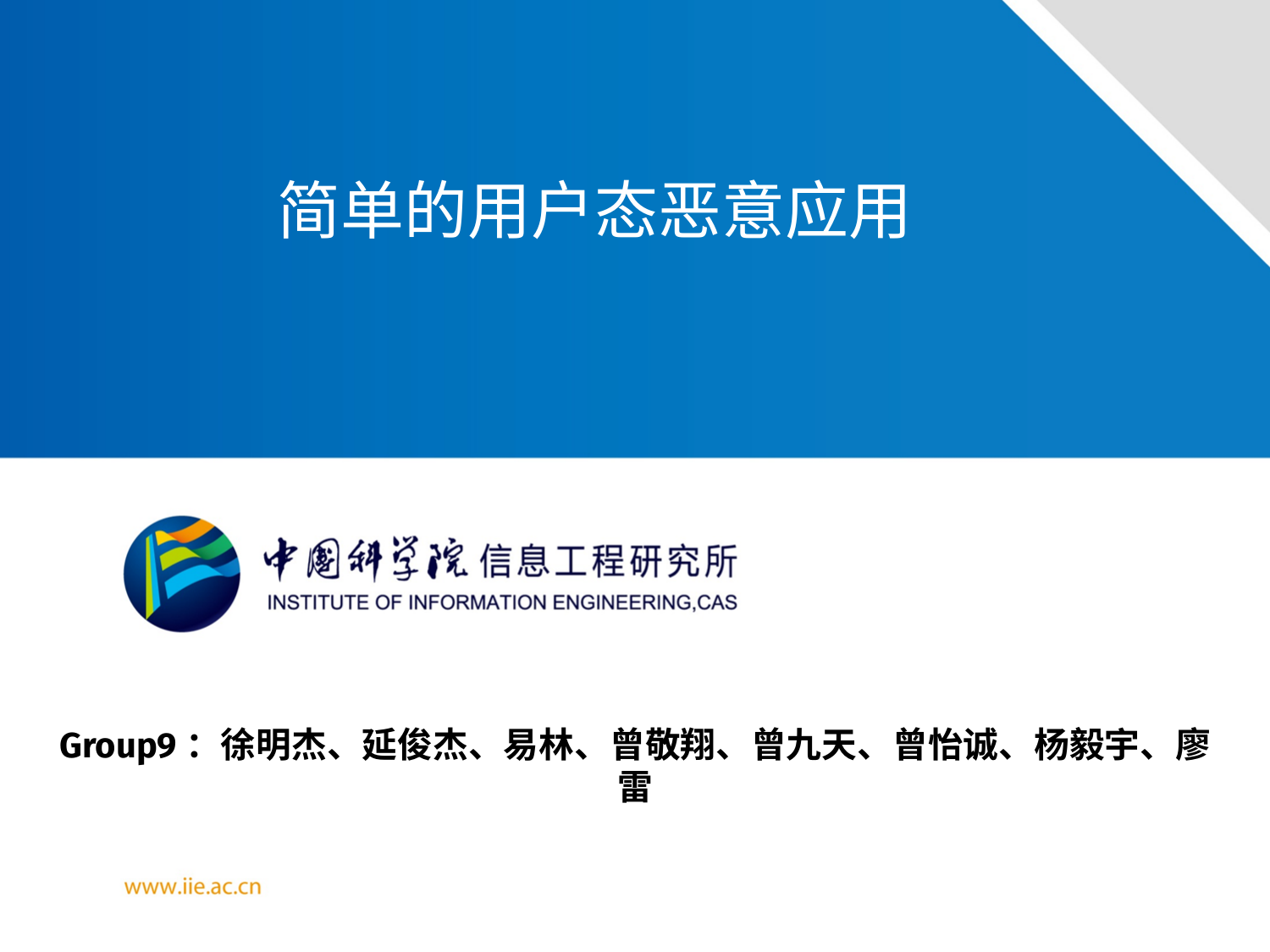

# 简单的用户态恶意应用
Group9：徐明杰、延俊杰、易林、曾敬翔、曾九天、曾怡诚、杨毅宇、廖雷